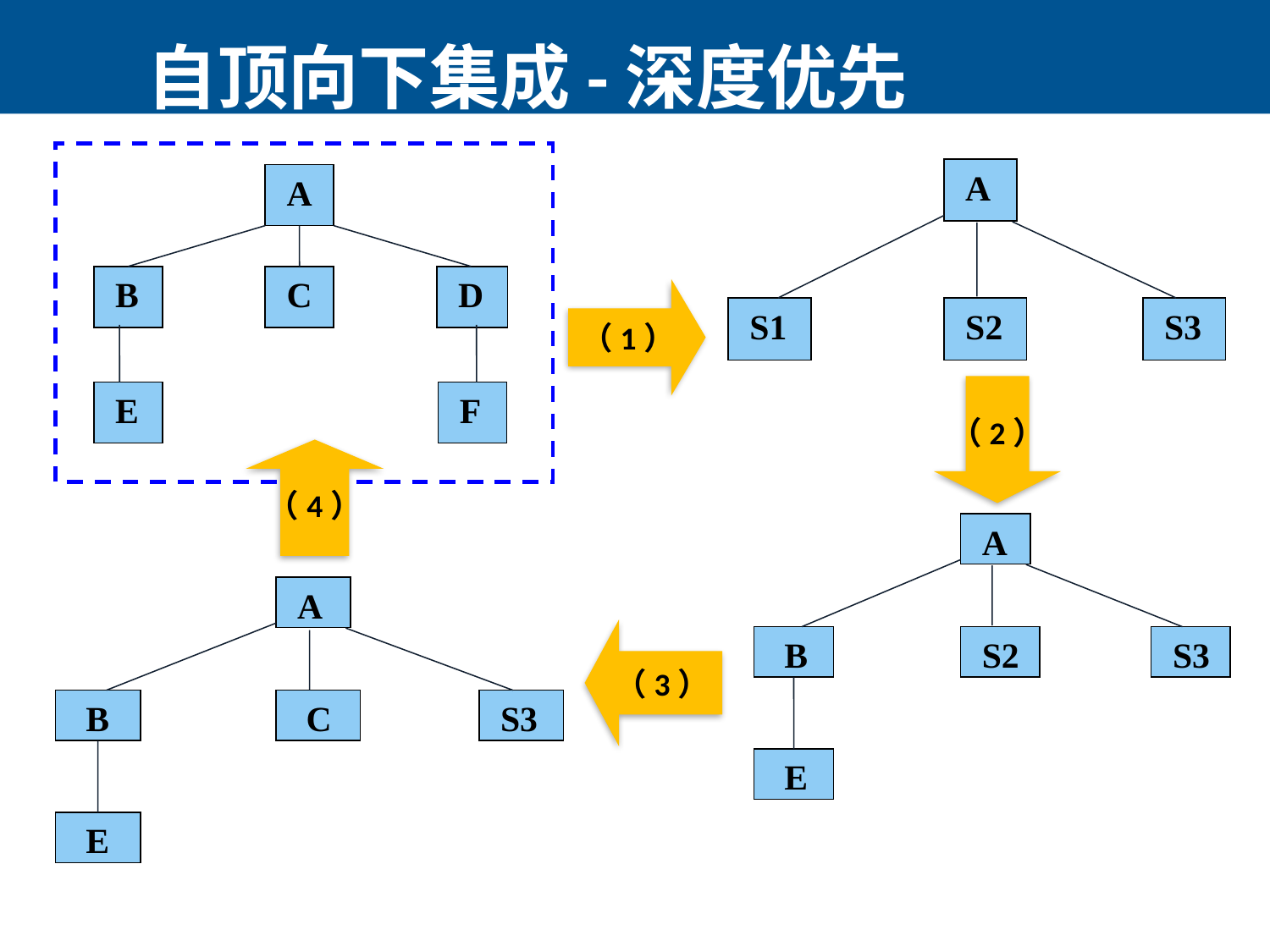

# 自顶向下集成-深度优先

 A

 B

 C

 D

 E

 F

 A

 S1

 S2

 S3
（1）
（2）
（4）
 A

  B
 S2

 S3

  E
 A

  B
  C

 S3

  E

（3）